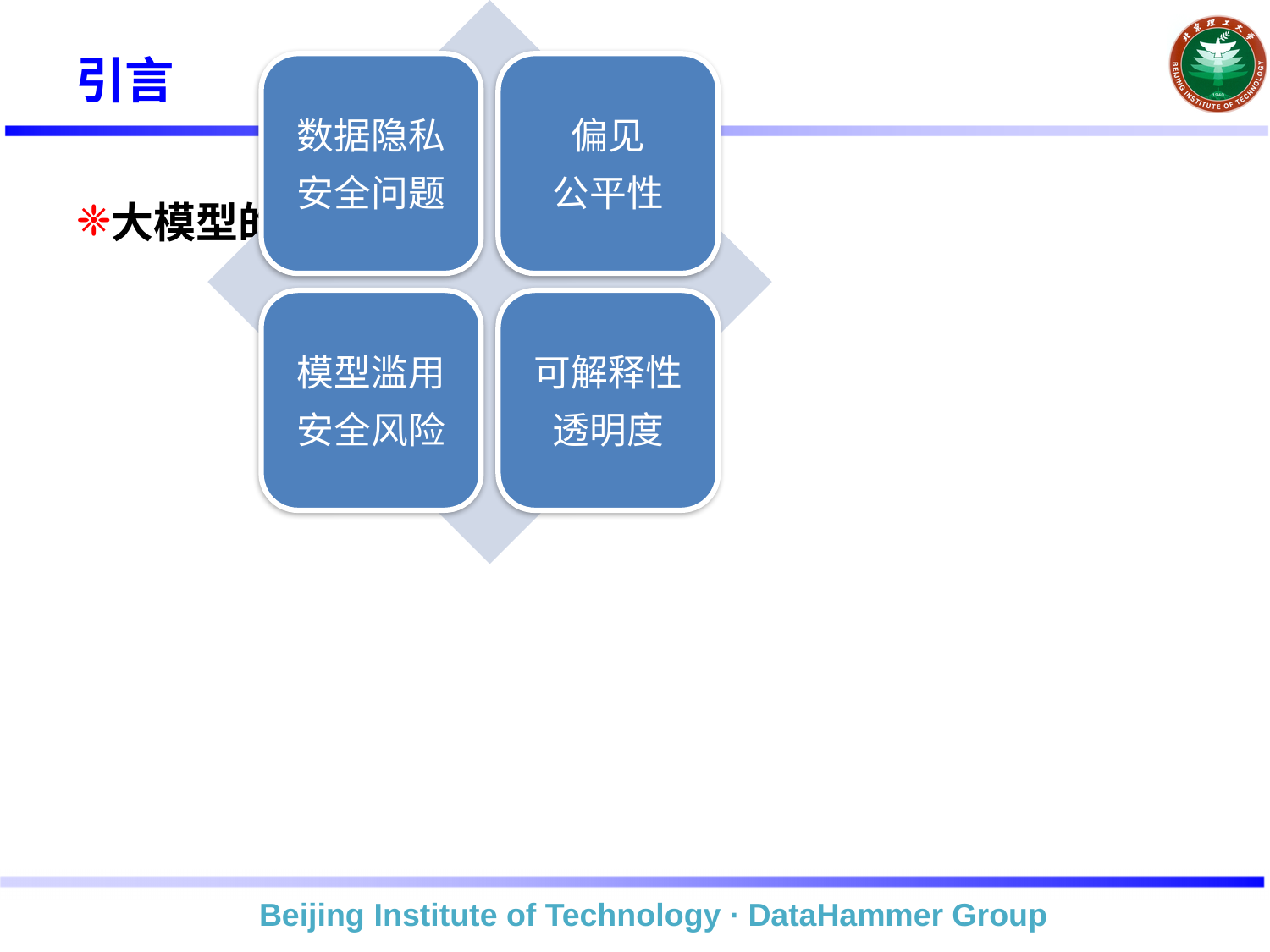

# 引言
大模型的伦理挑战与安全隐患

数据隐私
安全问题
偏见
公平性
模型滥用
安全风险
可解释性
透明度